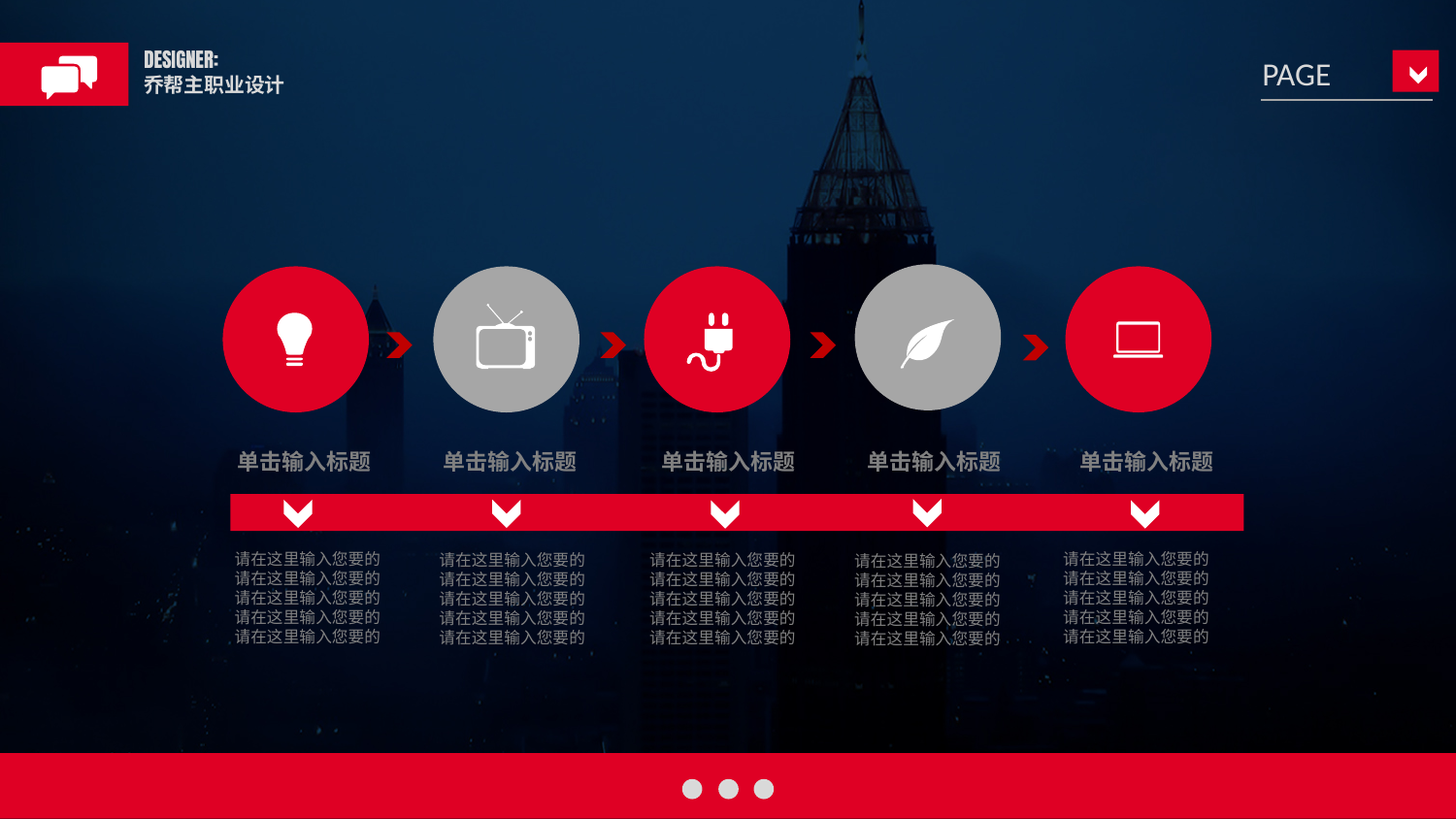

DESIGNER:
乔帮主职业设计
27

单击输入标题
单击输入标题
单击输入标题
单击输入标题
单击输入标题

请在这里输入您要的
请在这里输入您要的
请在这里输入您要的
请在这里输入您要的
请在这里输入您要的

请在这里输入您要的
请在这里输入您要的
请在这里输入您要的
请在这里输入您要的
请在这里输入您要的

请在这里输入您要的
请在这里输入您要的
请在这里输入您要的
请在这里输入您要的
请在这里输入您要的

请在这里输入您要的
请在这里输入您要的
请在这里输入您要的
请在这里输入您要的
请在这里输入您要的

请在这里输入您要的
请在这里输入您要的
请在这里输入您要的
请在这里输入您要的
请在这里输入您要的